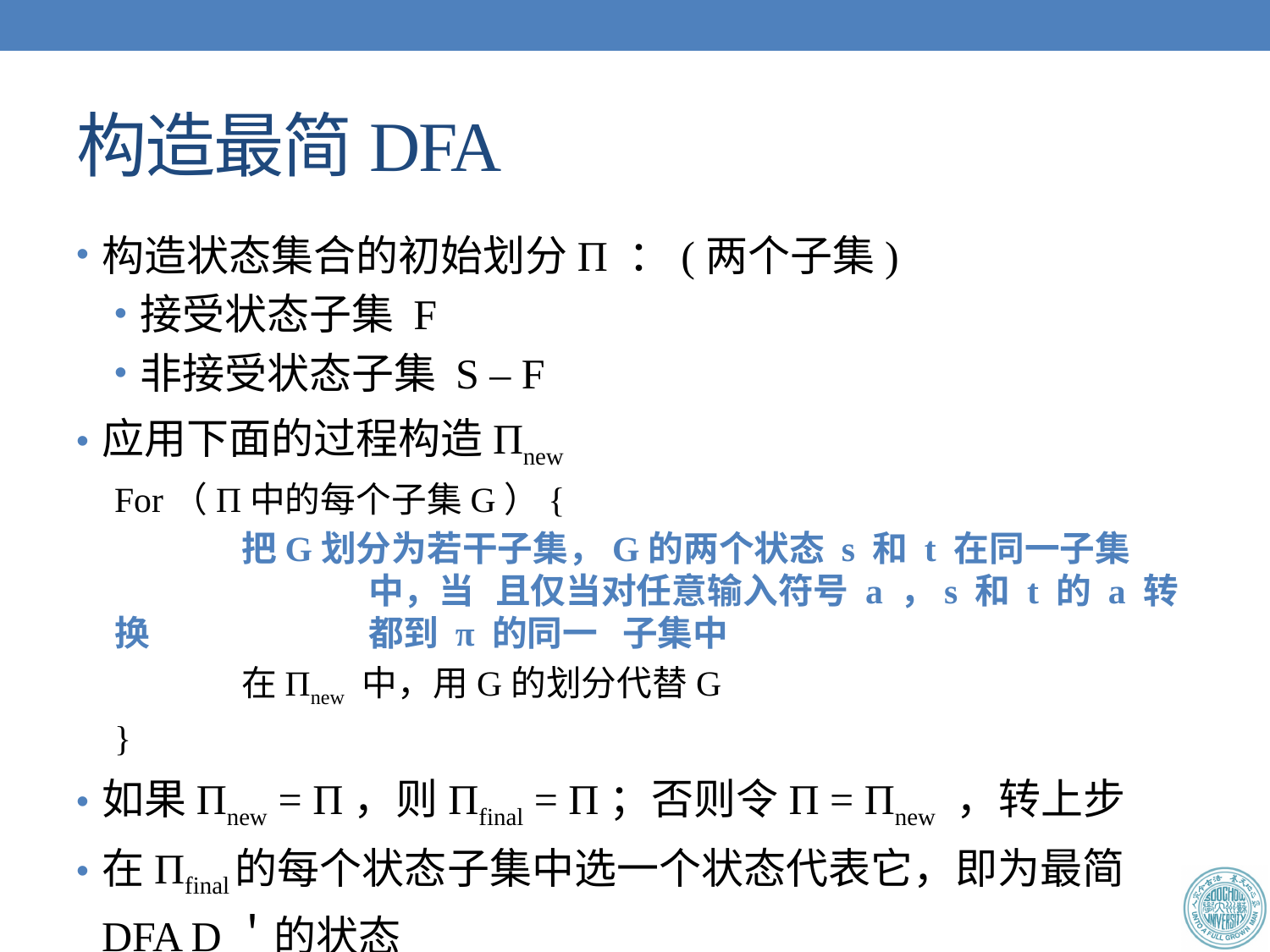

# 构造最简DFA
构造状态集合的初始划分Π ：(两个子集)
接受状态子集 F
非接受状态子集 S – F
应用下面的过程构造Πnew
For（Π中的每个子集G）{
	把G划分为若干子集，G的两个状态 s 和 t 在同一子集		中，当	且仅当对任意输入符号 a ，s 和 t 的 a 转换		都到 π 的同一	子集中
	在Πnew 中，用G的划分代替G
}
如果Πnew = Π，则Πfinal = Π；否则令Π = Πnew ，转上步
在Πfinal的每个状态子集中选一个状态代表它，即为最简DFA D＇的状态